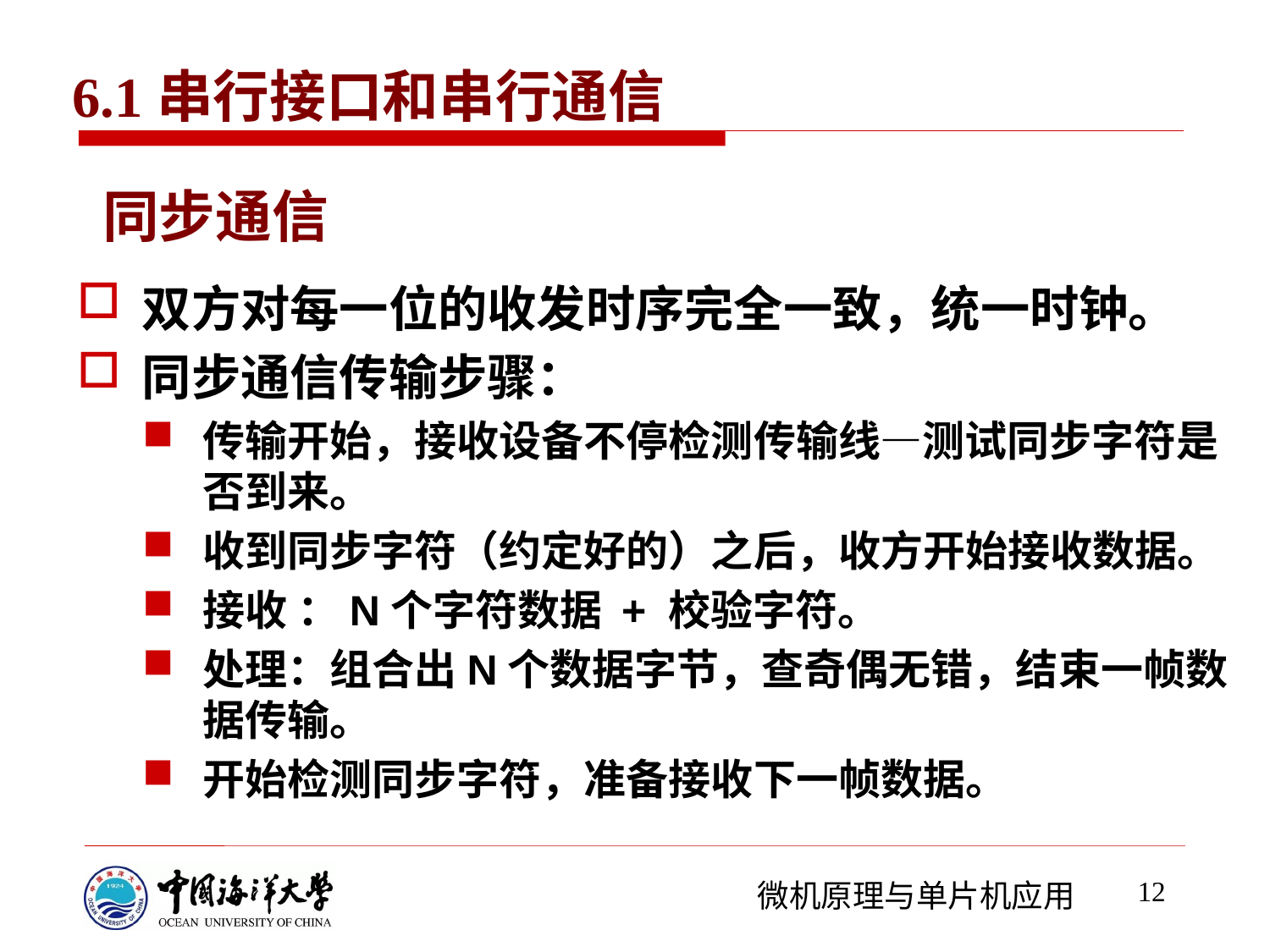

6.1串行接口和串行通信
# 同步通信
双方对每一位的收发时序完全一致，统一时钟。
同步通信传输步骤：
传输开始，接收设备不停检测传输线—测试同步字符是否到来。
收到同步字符（约定好的）之后，收方开始接收数据。
接收 ：N个字符数据 + 校验字符。
处理：组合出N个数据字节，查奇偶无错，结束一帧数据传输。
开始检测同步字符，准备接收下一帧数据。
12